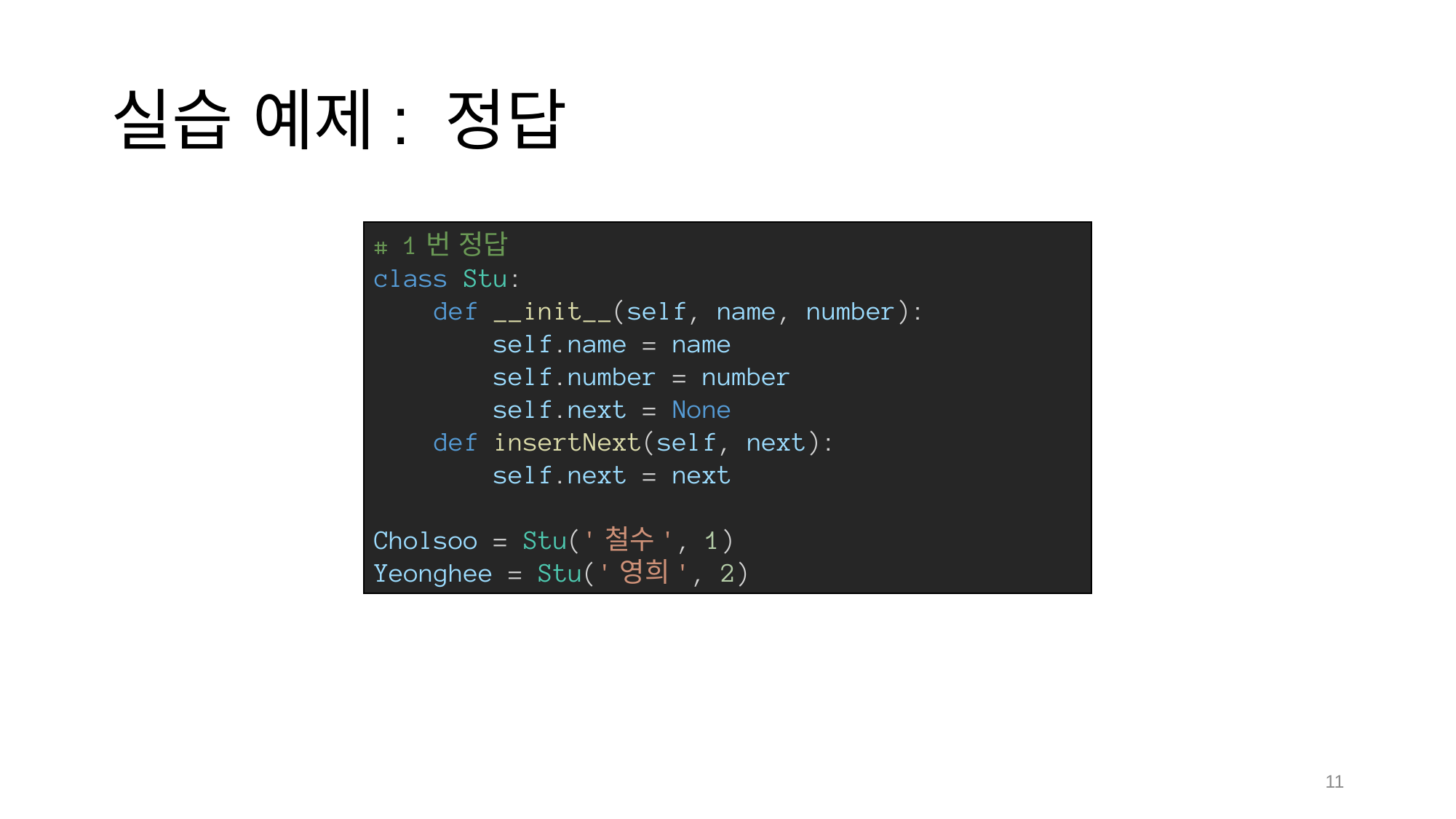

# 실습 예제: 정답
# 1번 정답
class Stu:
    def __init__(self, name, number):
        self.name = name
        self.number = number
        self.next = None
    def insertNext(self, next):
        self.next = next
Cholsoo = Stu('철수', 1)
Yeonghee = Stu('영희', 2)
11